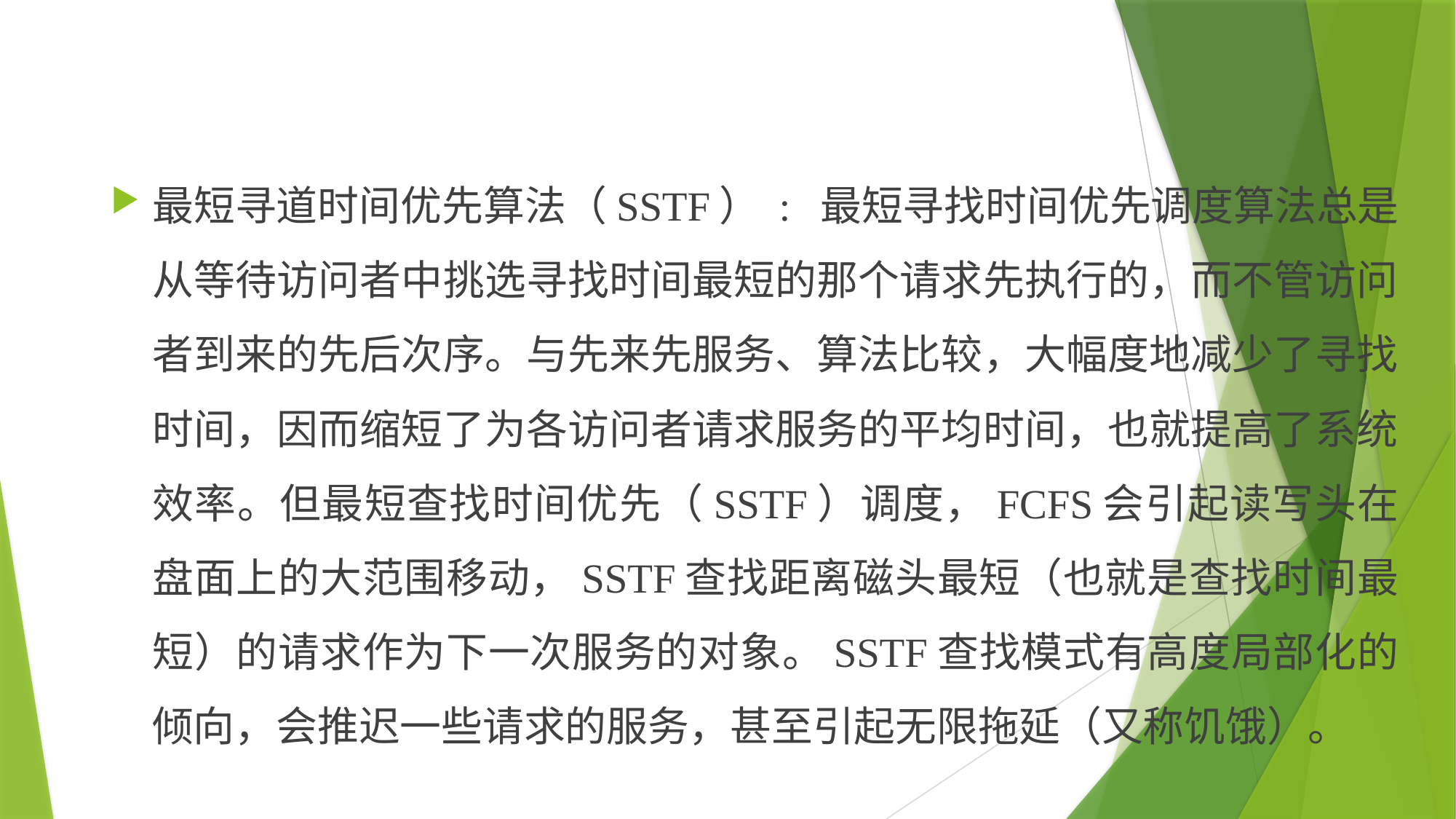

最短寻道时间优先算法（SSTF） :  最短寻找时间优先调度算法总是从等待访问者中挑选寻找时间最短的那个请求先执行的，而不管访问者到来的先后次序。与先来先服务、算法比较，大幅度地减少了寻找时间，因而缩短了为各访问者请求服务的平均时间，也就提高了系统效率。但最短查找时间优先（SSTF）调度，FCFS会引起读写头在盘面上的大范围移动，SSTF查找距离磁头最短（也就是查找时间最短）的请求作为下一次服务的对象。SSTF查找模式有高度局部化的倾向，会推迟一些请求的服务，甚至引起无限拖延（又称饥饿）。